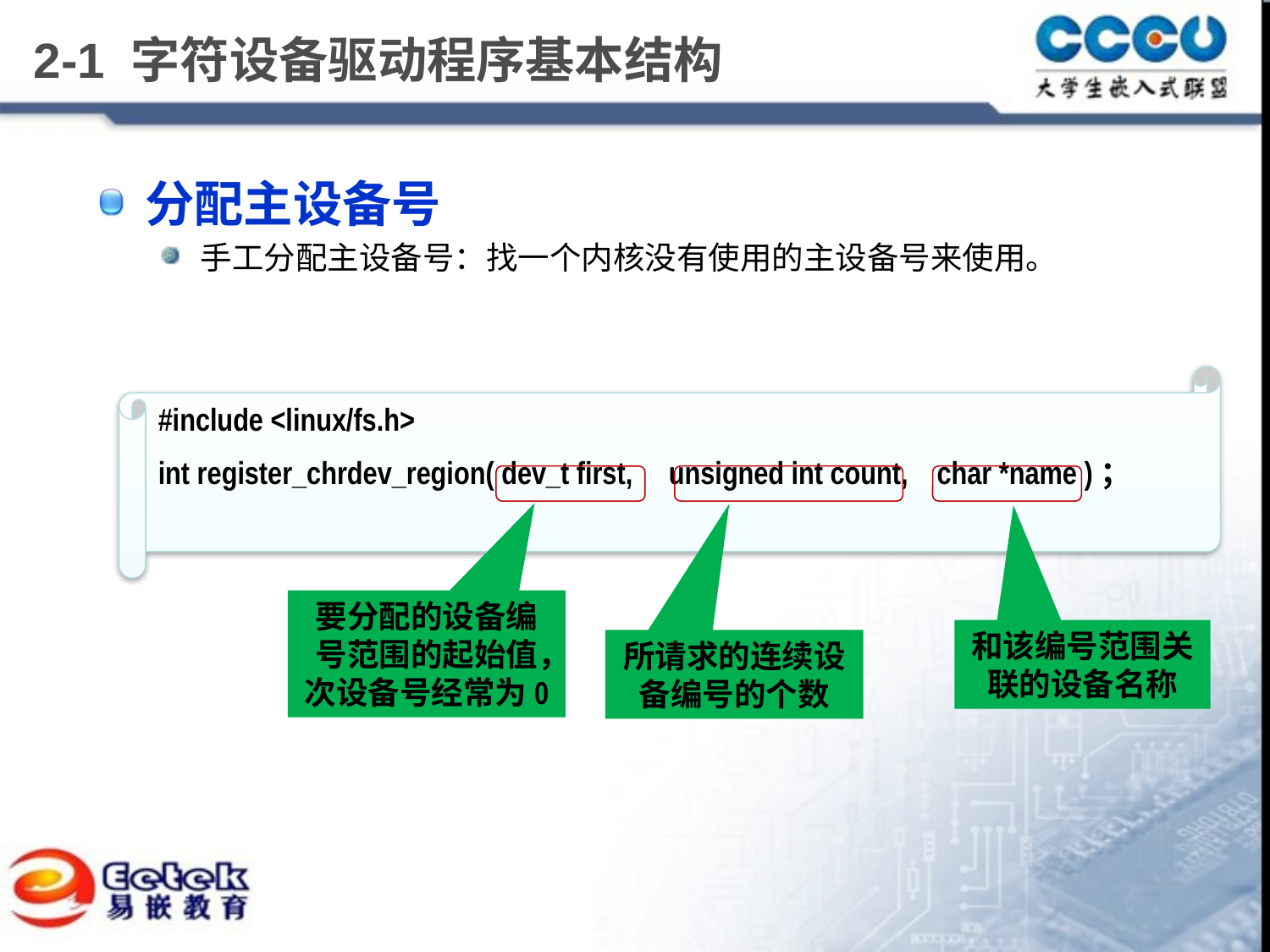

# 2-1 字符设备驱动程序基本结构
分配主设备号
手工分配主设备号：找一个内核没有使用的主设备号来使用。

#include <linux/fs.h>
int register_chrdev_region( dev_t first,     unsigned int count,    char *name )；

要分配的设备编号范围的起始值，次设备号经常为0
和该编号范围关联的设备名称
所请求的连续设备编号的个数